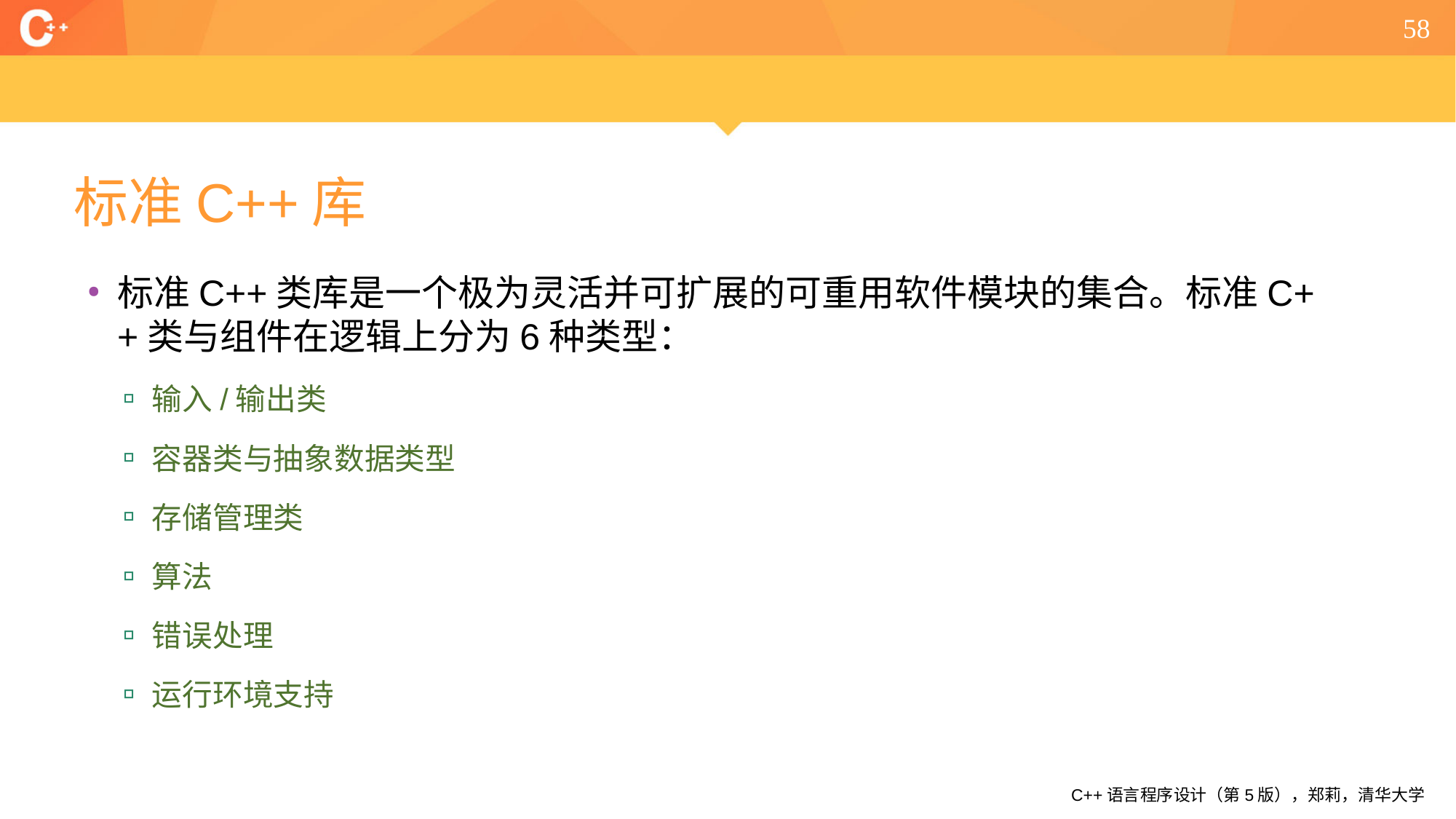

58
# 标准C++库
标准C++类库是一个极为灵活并可扩展的可重用软件模块的集合。标准C++类与组件在逻辑上分为6种类型：
输入/输出类
容器类与抽象数据类型
存储管理类
算法
错误处理
运行环境支持